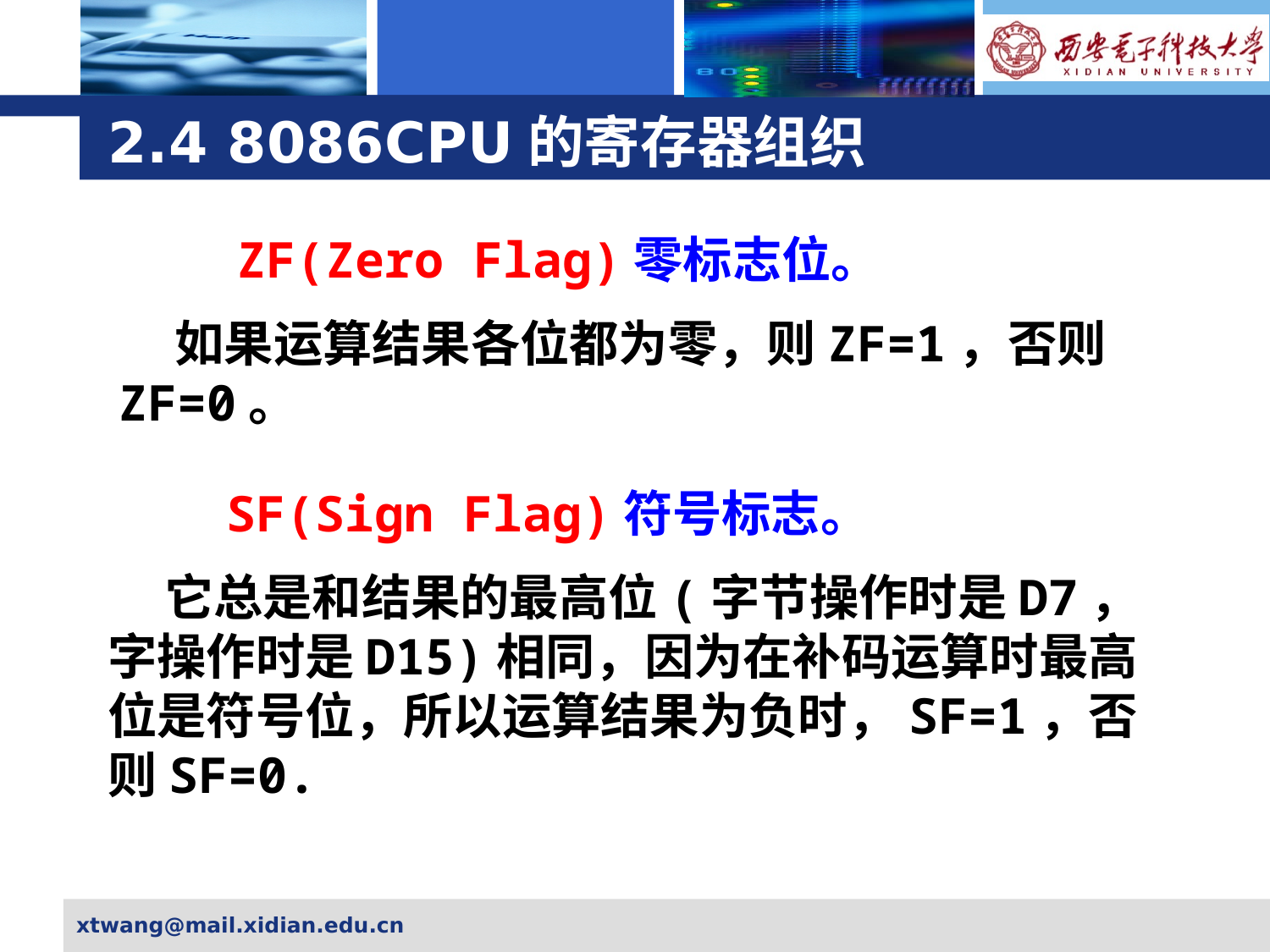

# 2.4 8086CPU的寄存器组织
    ZF(Zero Flag)零标志位。
    如果运算结果各位都为零，则ZF=1，否则ZF=0。
    SF(Sign Flag)符号标志。
    它总是和结果的最高位(字节操作时是D7，字操作时是D15)相同，因为在补码运算时最高位是符号位，所以运算结果为负时，SF=1，否则SF=0.
xtwang@mail.xidian.edu.cn